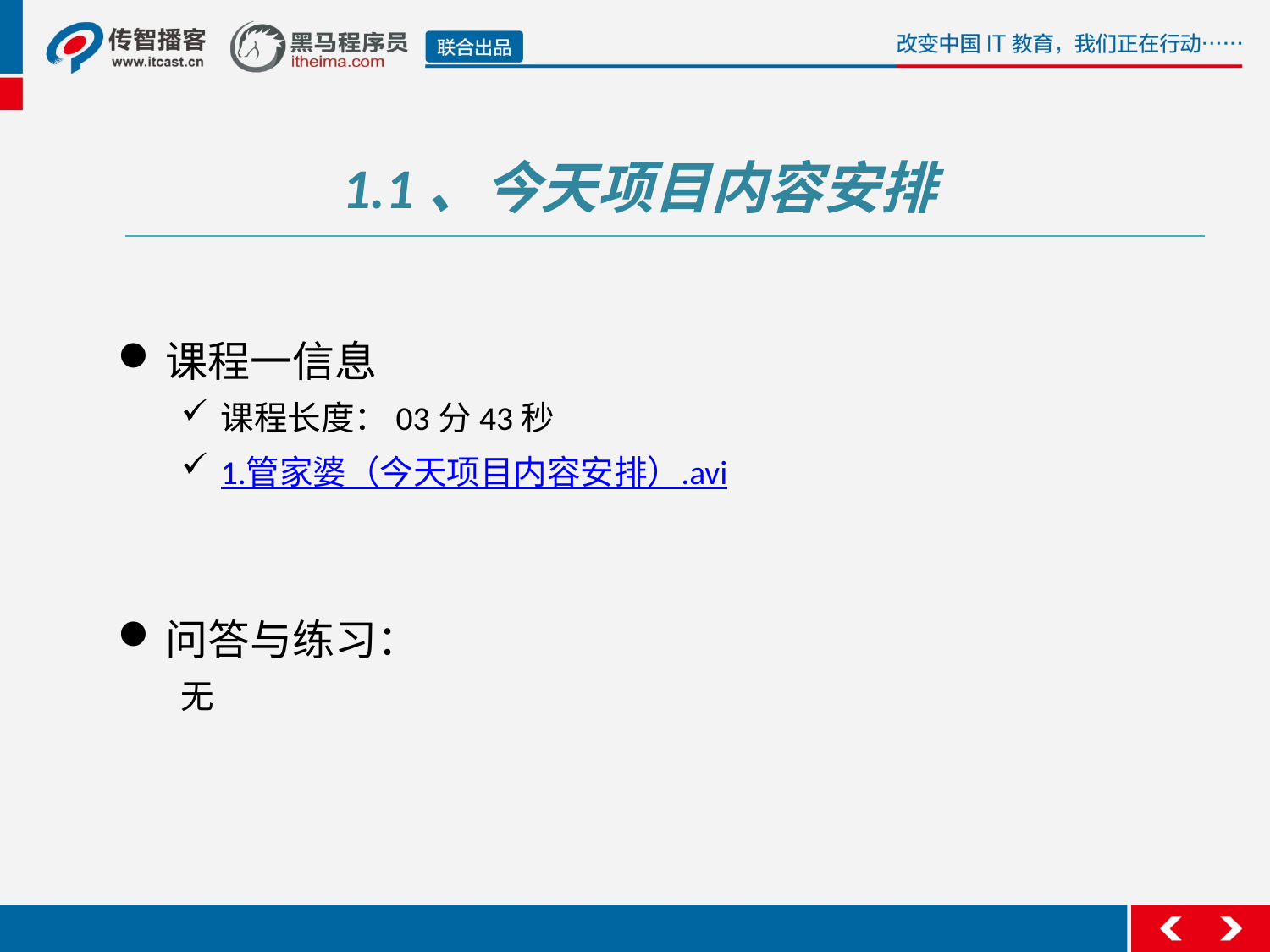

1.1、今天项目内容安排

课程一信息
课程长度：03分43秒
1.管家婆（今天项目内容安排）.avi

问答与练习：
无